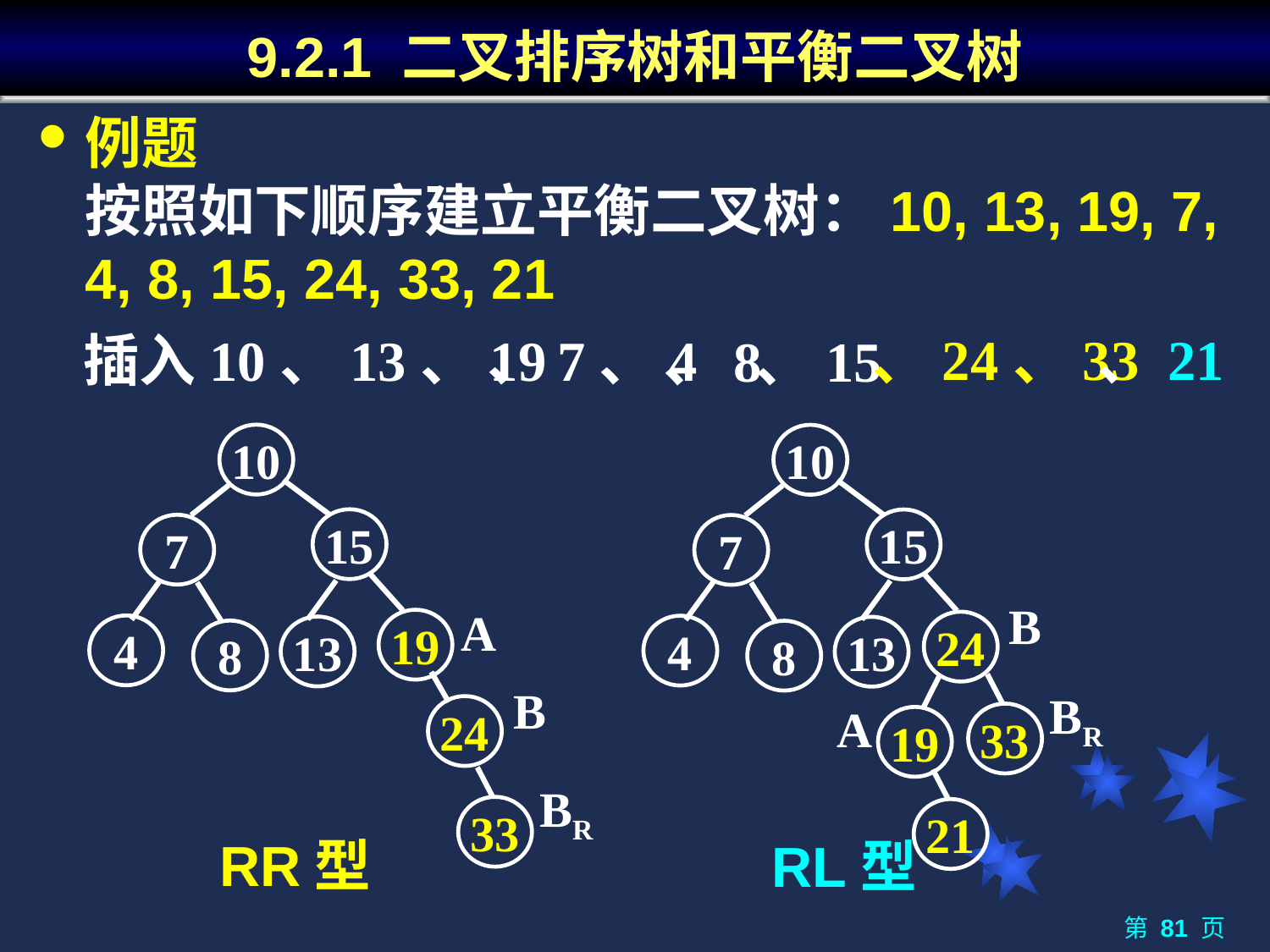

# 9.2.1 二叉排序树和平衡二叉树
例题
	按照如下顺序建立平衡二叉树：10, 13, 19, 7, 4, 8, 15, 24, 33, 21
、24、33
、21
插入10、13、19
、7、4
、8
、15
10
10

15
7

4
13
8

15
7

B
A
19
24
4
13
8

B

BR
A
24
33
19

BR
33
21
RR型
RL型
第 81 页